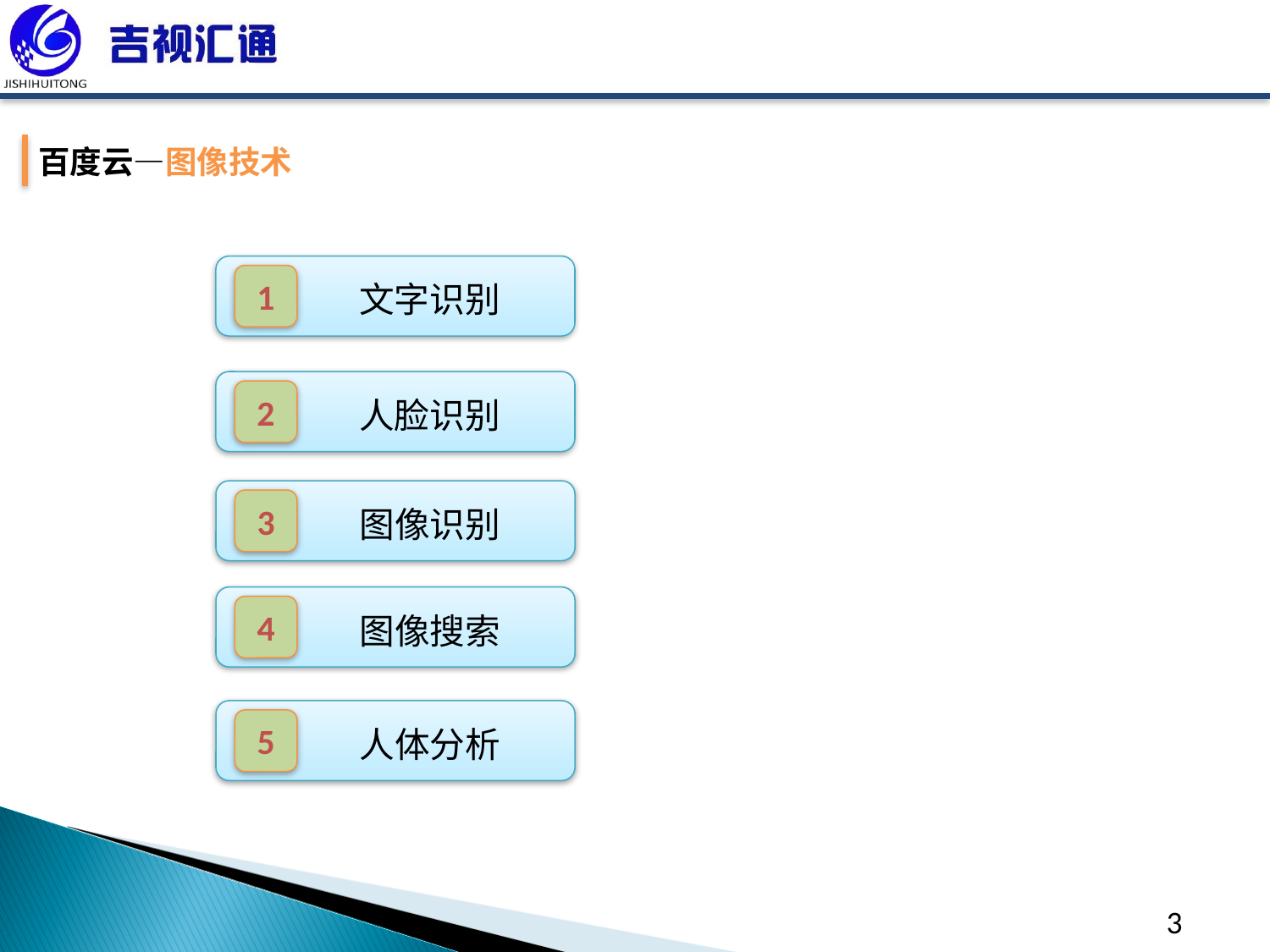

百度云—图像技术

1
文字识别

2
人脸识别

3
图像识别

4
图像搜索

5
人体分析
3